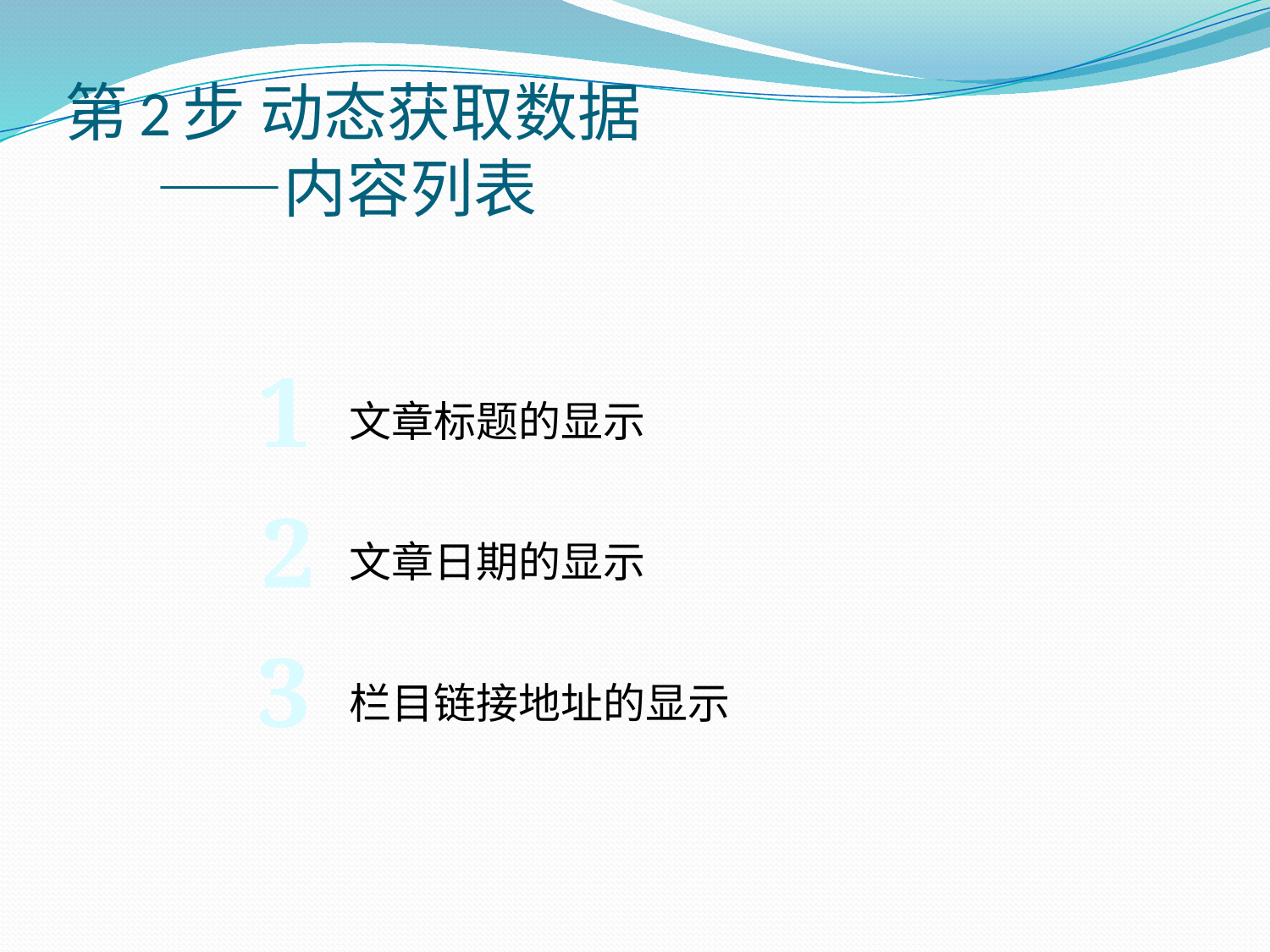

# 第2步 动态获取数据 ——内容列表

1
文章标题的显示
2
文章日期的显示
3
栏目链接地址的显示